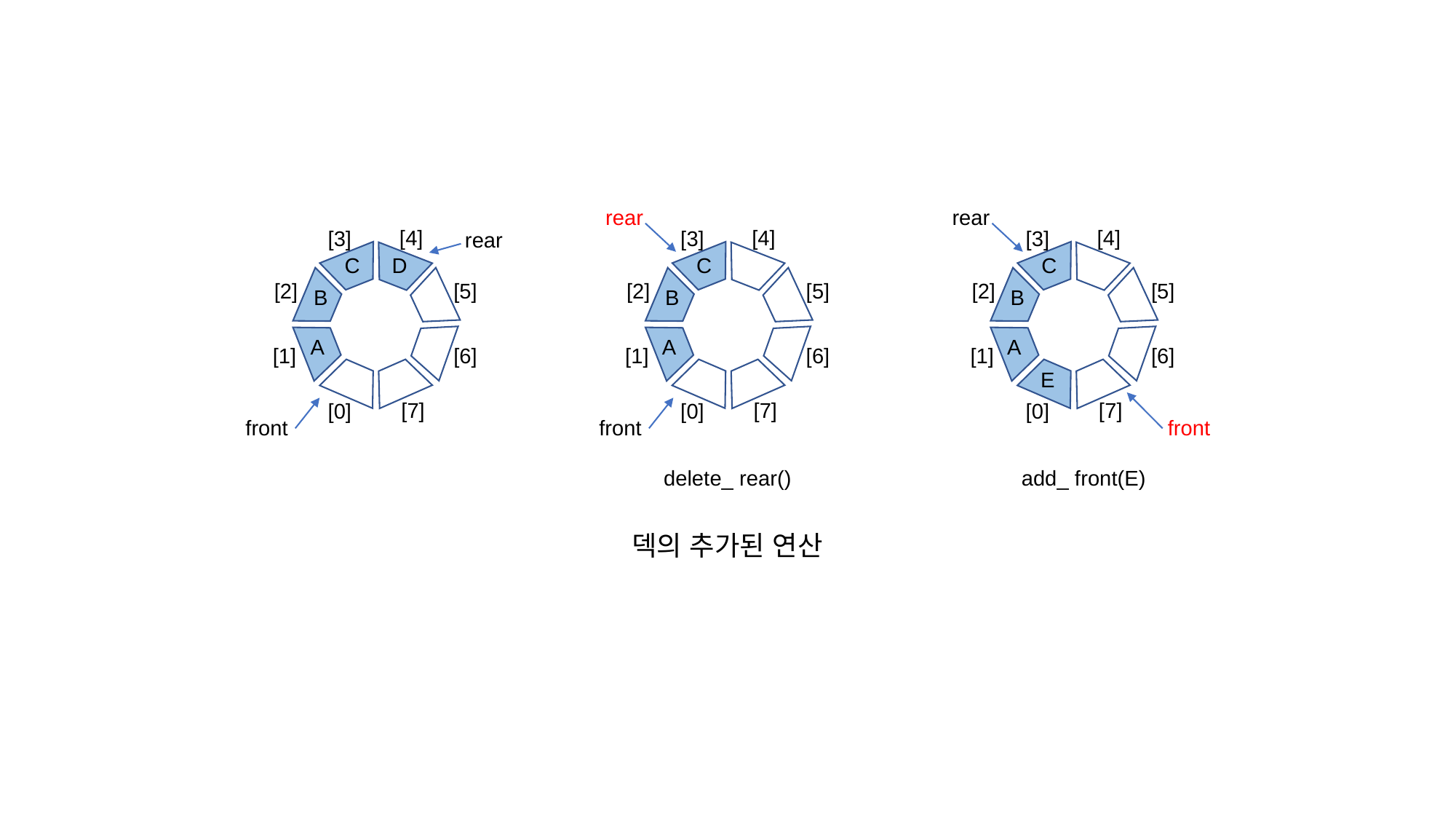

rear
rear
[4]
[4]
[4]
[3]
[3]
[3]
rear
C
D
C
C

[5]
[5]
[5]
[2]
[2]
[2]
B
B
B

A
A
A

[6]
[6]
[6]
[1]
[1]
[1]
E

[7]
[7]
[7]
[0]
[0]
[0]
front
front
front
delete_ rear()
add_ front(E)
덱의 추가된 연산